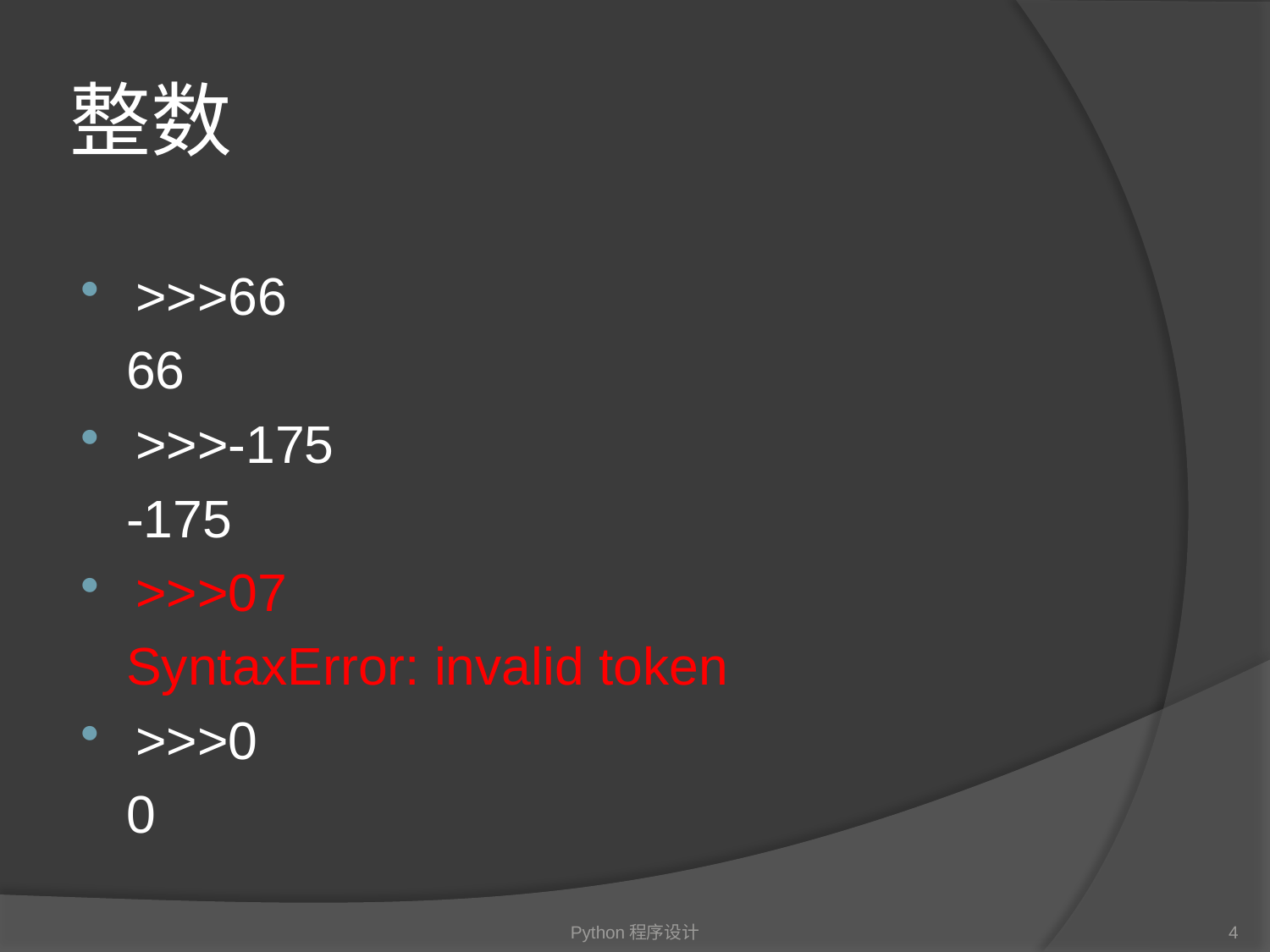

# 整数
>>>66
   66
>>>-175
   -175
>>>07
   SyntaxError: invalid token
>>>0
   0

Python程序设计
4